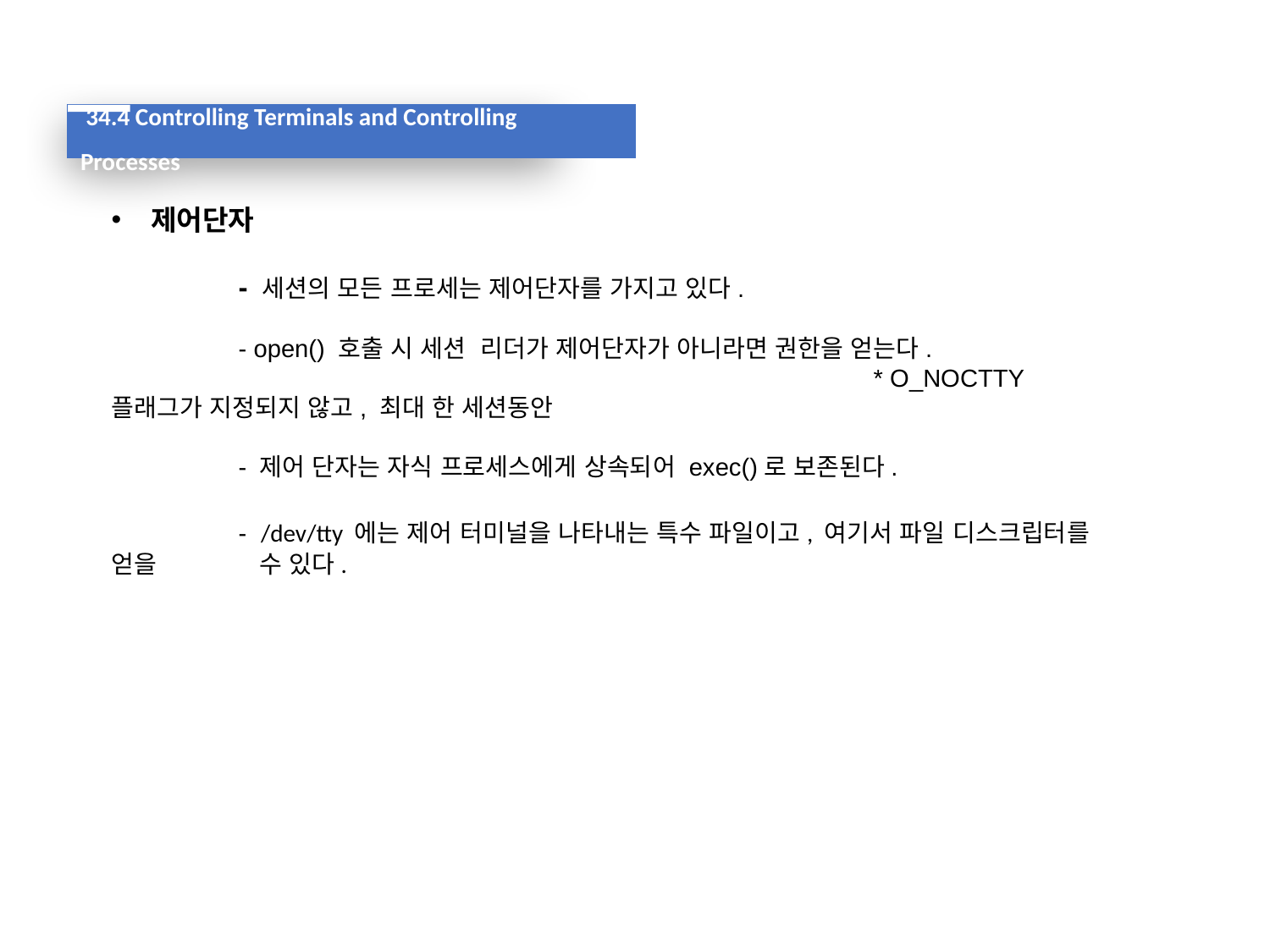

34.4 Controlling Terminals and Controlling Processes

제어단자

	- 세션의 모든 프로세는 제어단자를 가지고 있다.

	- open() 호출 시 세션  리더가 제어단자가 아니라면 권한을 얻는다.
						* O_NOCTTY 플래그가 지정되지 않고, 최대 한 세션동안

	- 제어 단자는 자식 프로세스에게 상속되어 exec()로 보존된다.

	-  /dev/tty 에는 제어 터미널을 나타내는 특수 파일이고, 여기서 파일 디스크립터를 얻을 	   수 있다.